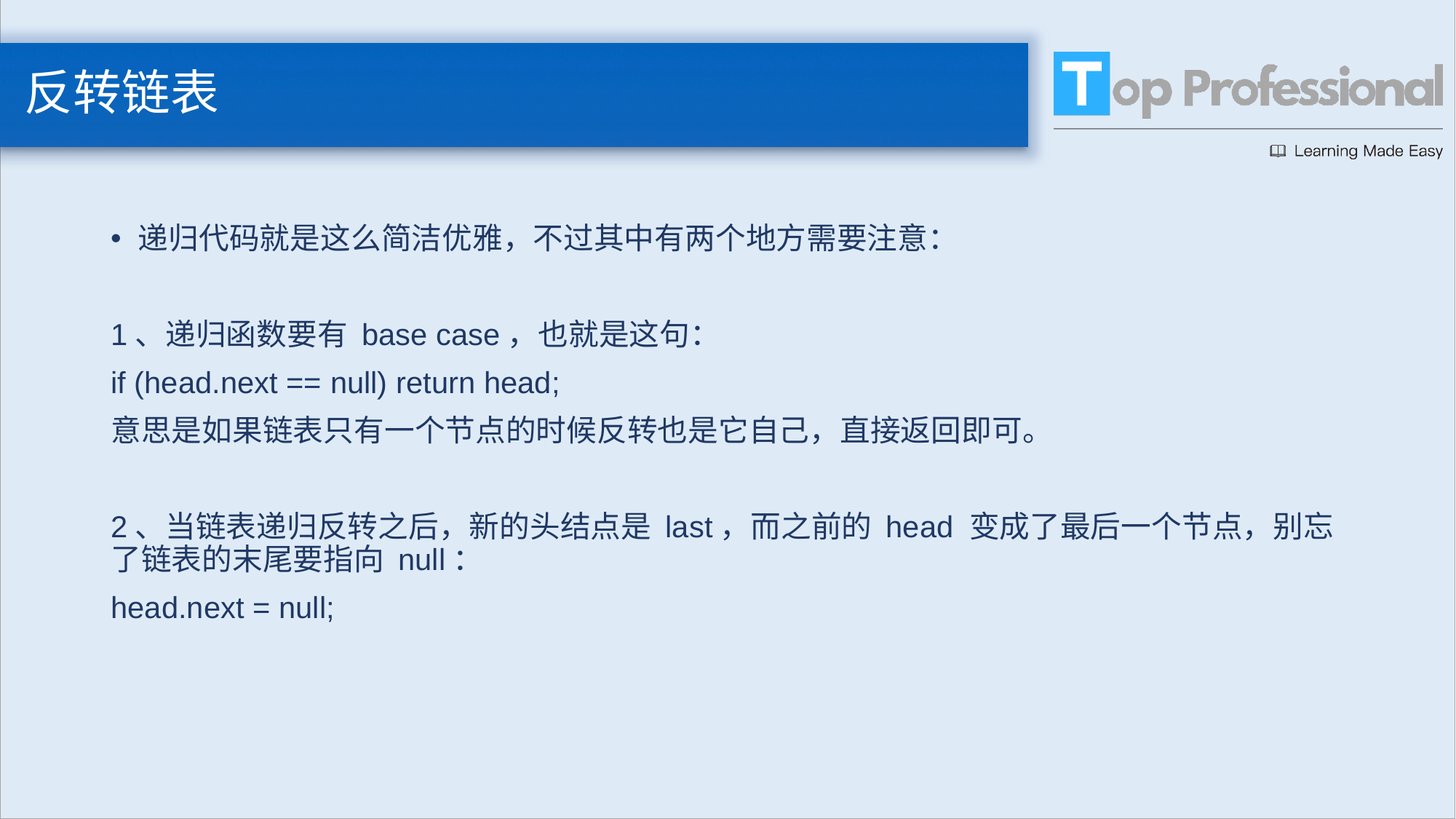

# 反转链表
递归代码就是这么简洁优雅，不过其中有两个地方需要注意：

1、递归函数要有 base case，也就是这句：
if (head.next == null) return head;
意思是如果链表只有一个节点的时候反转也是它自己，直接返回即可。

2、当链表递归反转之后，新的头结点是 last，而之前的 head 变成了最后一个节点，别忘了链表的末尾要指向 null：
head.next = null;